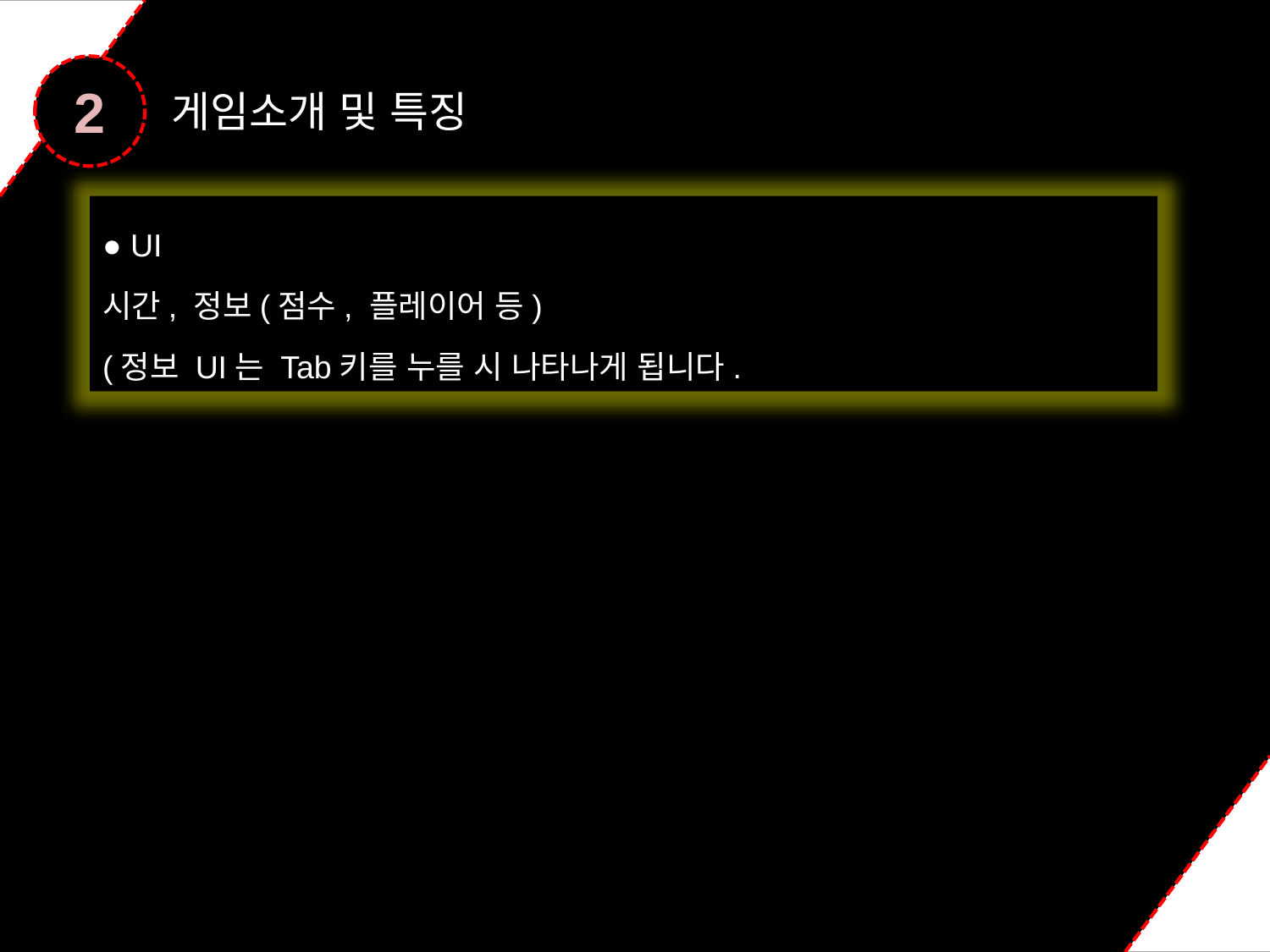

2
게임소개 및 특징
● UI
시간, 정보(점수, 플레이어 등)
(정보 UI는 Tab키를 누를 시 나타나게 됩니다.